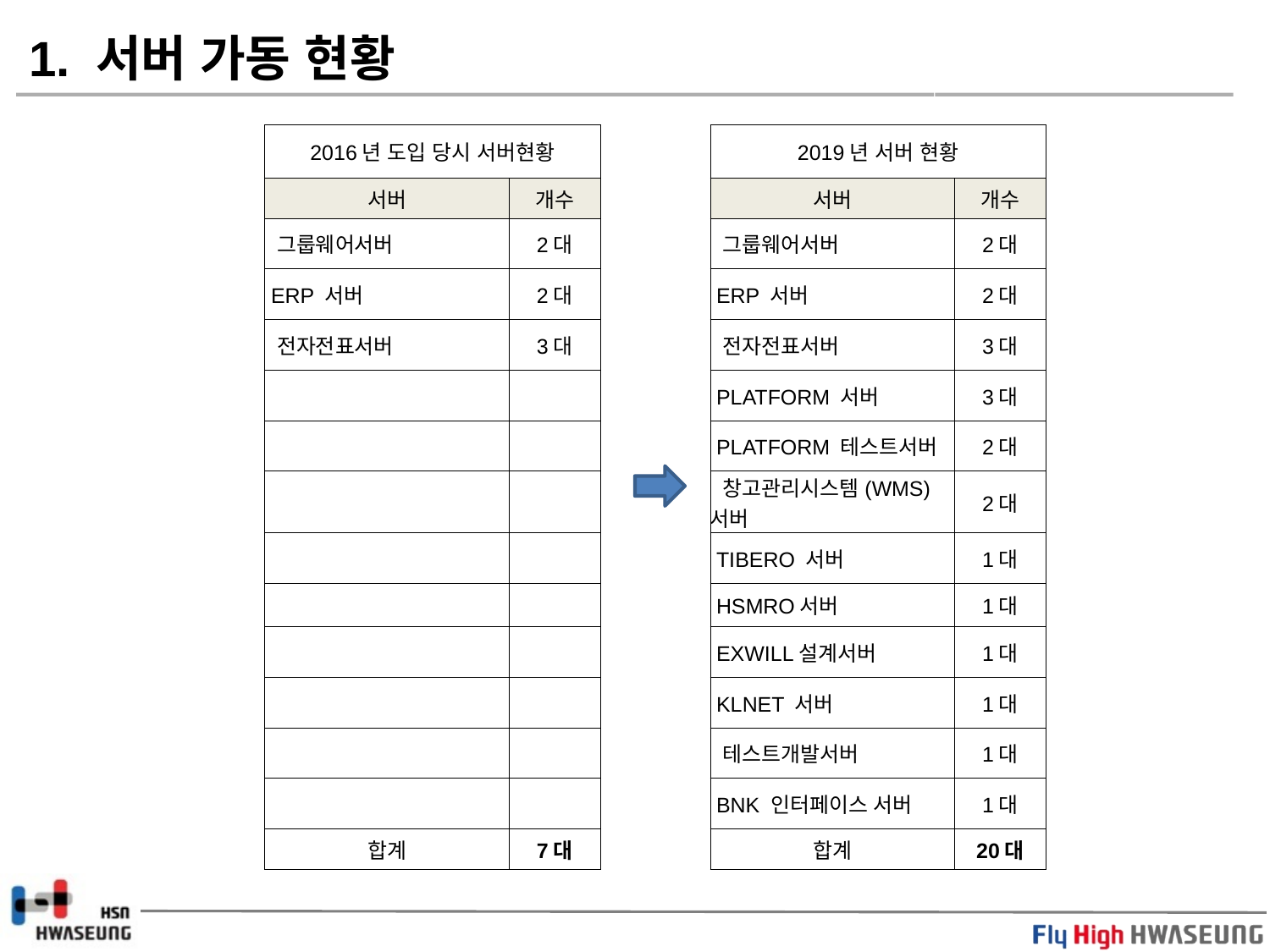

1. 서버 가동 현황

| 2016년 도입 당시 서버현황 |  |  | 2019년 서버 현황 |  |
| --- | --- | --- | --- | --- |
| 서버 | 개수 |  | 서버 | 개수 |
| 그룹웨어서버 | 2대 |  | 그룹웨어서버 | 2대 |
| ERP 서버 | 2대 |  | ERP 서버 | 2대 |
| 전자전표서버 | 3대 |  | 전자전표서버 | 3대 |
|  |  |  | PLATFORM 서버 | 3대 |
|  |  |  | PLATFORM 테스트서버 | 2대 |
|  |  |  | 창고관리시스템(WMS)서버 | 2대 |
|  |  |  | TIBERO 서버 | 1대 |
|  |  |  | HSMRO서버 | 1대 |
|  |  |  | EXWILL설계서버 | 1대 |
|  |  |  | KLNET 서버 | 1대 |
|  |  |  | 테스트개발서버 | 1대 |
|  |  |  | BNK 인터페이스 서버 | 1대 |
| 합계 | 7대 |  | 합계 | 20대 |